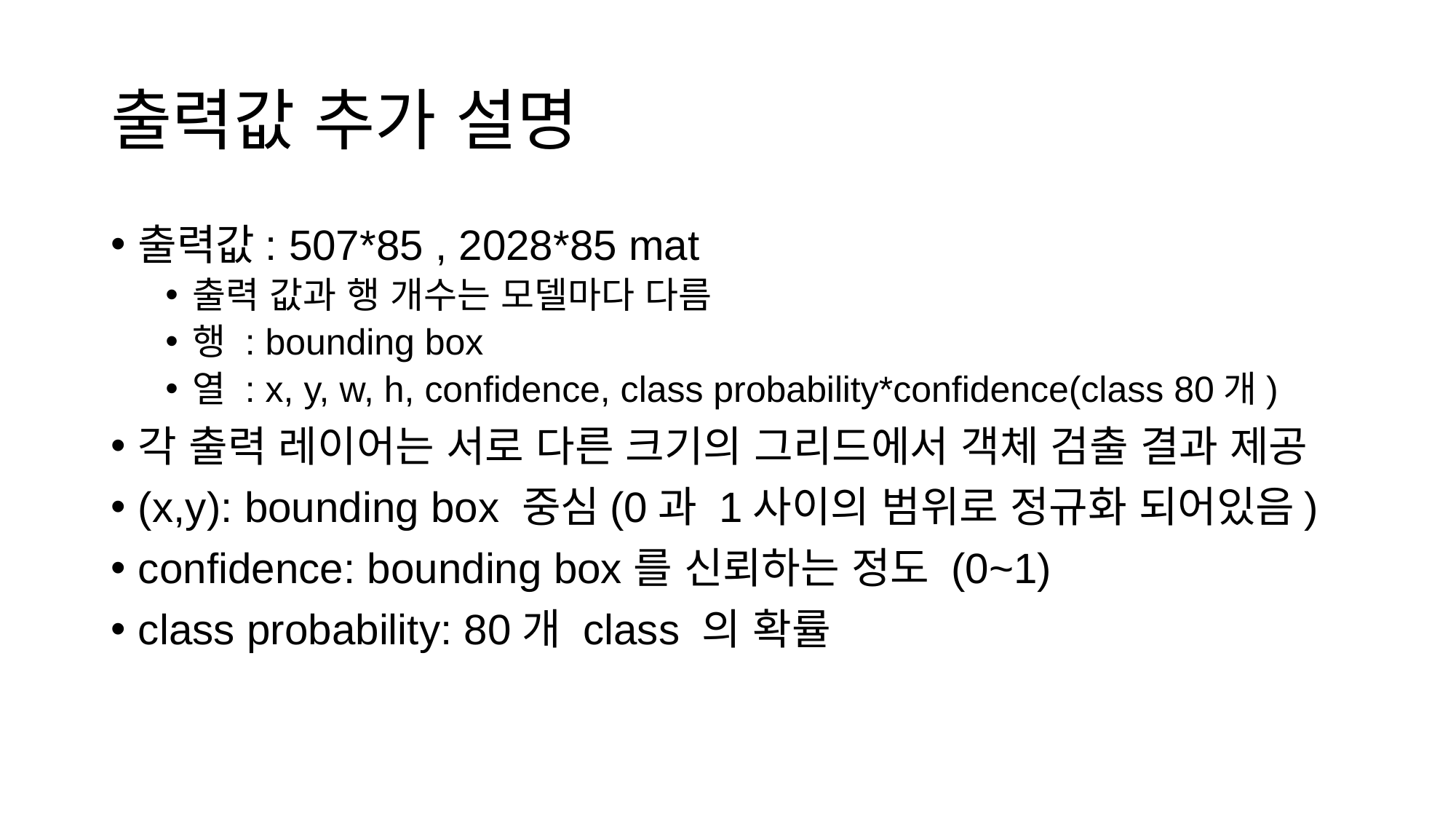

# 출력값 추가 설명
출력값: 507*85 , 2028*85 mat
출력 값과 행 개수는 모델마다 다름
행 : bounding box
열 : x, y, w, h, confidence, class probability*confidence(class 80개)
각 출력 레이어는 서로 다른 크기의 그리드에서 객체 검출 결과 제공
(x,y): bounding box 중심(0과 1사이의 범위로 정규화 되어있음)
confidence: bounding box를 신뢰하는 정도 (0~1)
class probability: 80개 class 의 확률